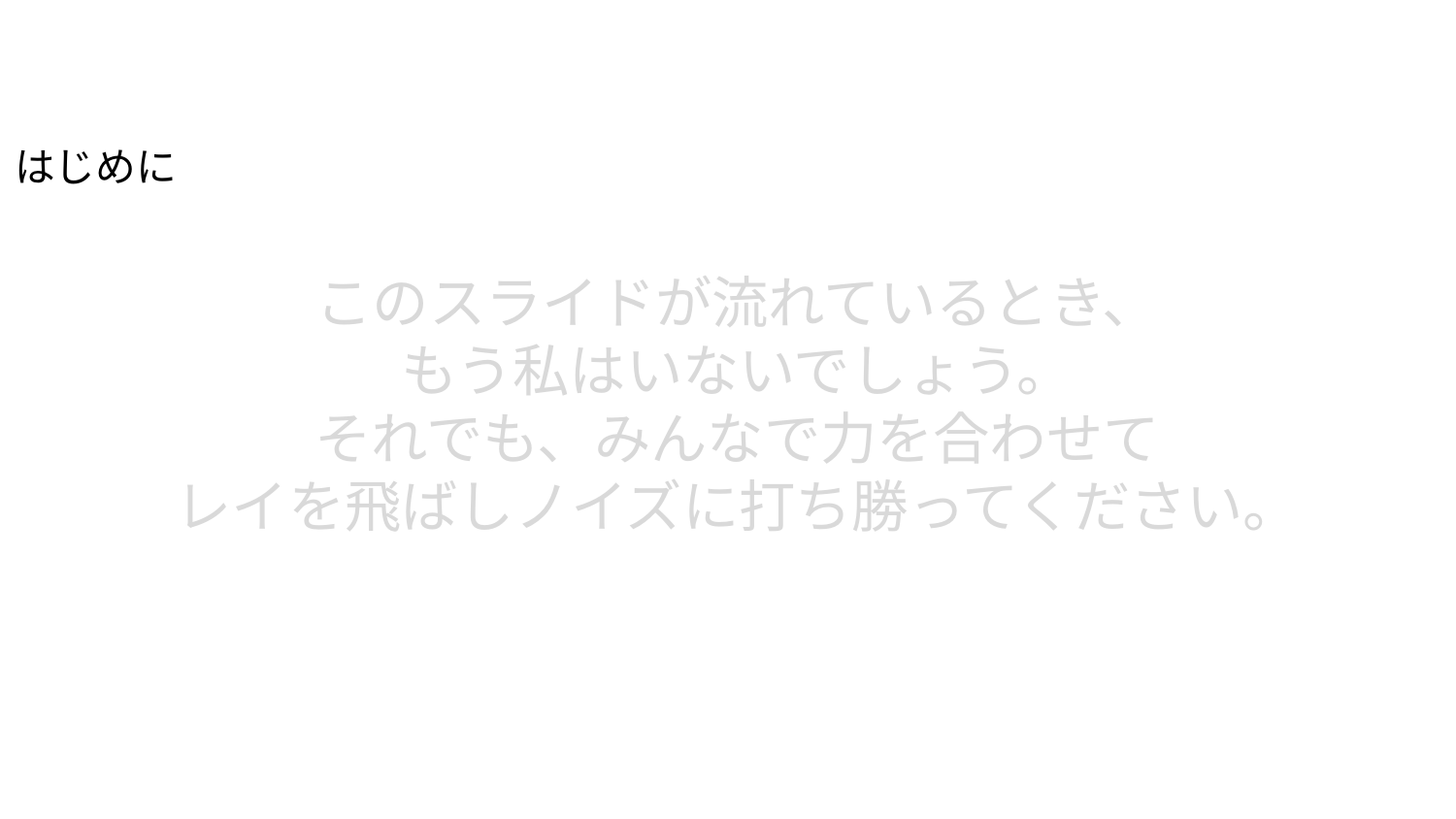

はじめに
このスライドが流れているとき、
もう私はいないでしょう。
それでも、みんなで力を合わせて
レイを飛ばしノイズに打ち勝ってください。